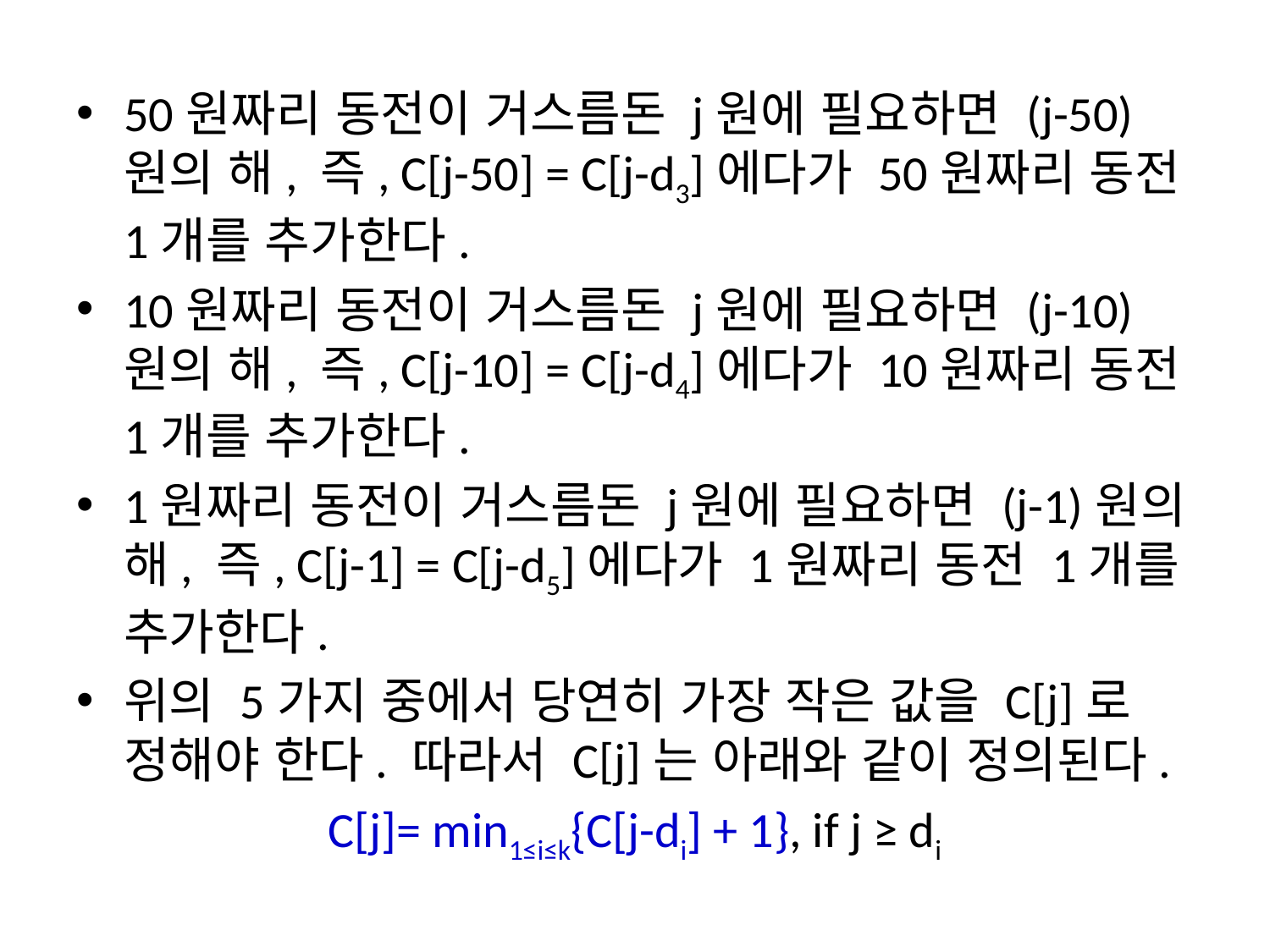

50원짜리 동전이 거스름돈 j원에 필요하면 (j-50)원의 해, 즉, C[j-50] = C[j-d3]에다가 50원짜리 동전 1개를 추가한다.
10원짜리 동전이 거스름돈 j원에 필요하면 (j-10)원의 해, 즉, C[j-10] = C[j-d4]에다가 10원짜리 동전 1개를 추가한다.
1원짜리 동전이 거스름돈 j원에 필요하면 (j-1)원의 해, 즉, C[j-1] = C[j-d5]에다가 1원짜리 동전 1개를 추가한다.
위의 5가지 중에서 당연히 가장 작은 값을 C[j]로 정해야 한다. 따라서 C[j]는 아래와 같이 정의된다.
C[j]= min1≤i≤k{C[j-di] + 1}, if j ≥ di